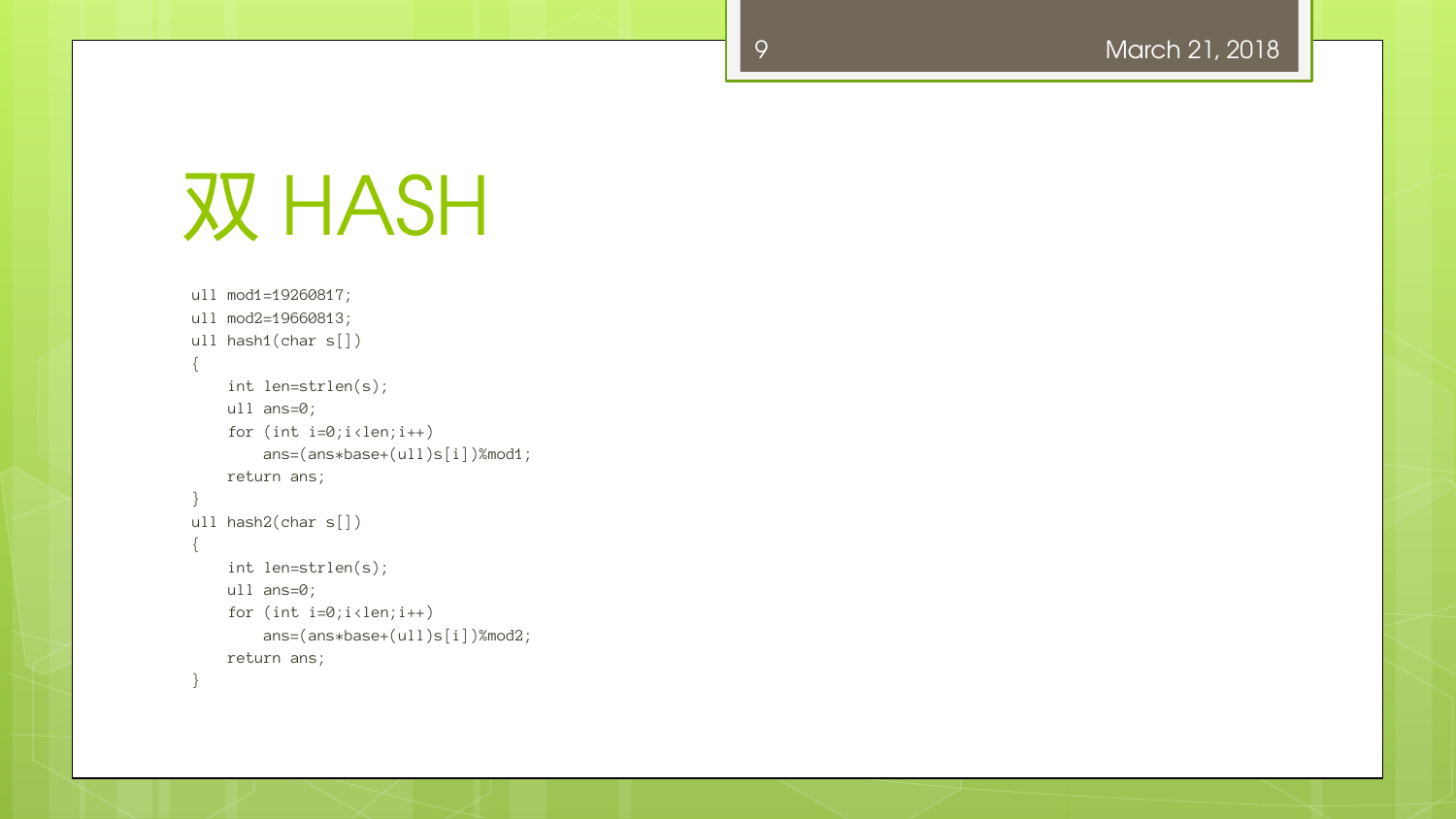

9
March 21, 2018
# 双HASH
ull mod1=19260817;
ull mod2=19660813;
ull hash1(char s[])
{
    int len=strlen(s);
    ull ans=0;
    for (int i=0;i<len;i++)
        ans=(ans*base+(ull)s[i])%mod1;
    return ans;
}
ull hash2(char s[])
{
    int len=strlen(s);
    ull ans=0;
    for (int i=0;i<len;i++)
        ans=(ans*base+(ull)s[i])%mod2;
    return ans;
}